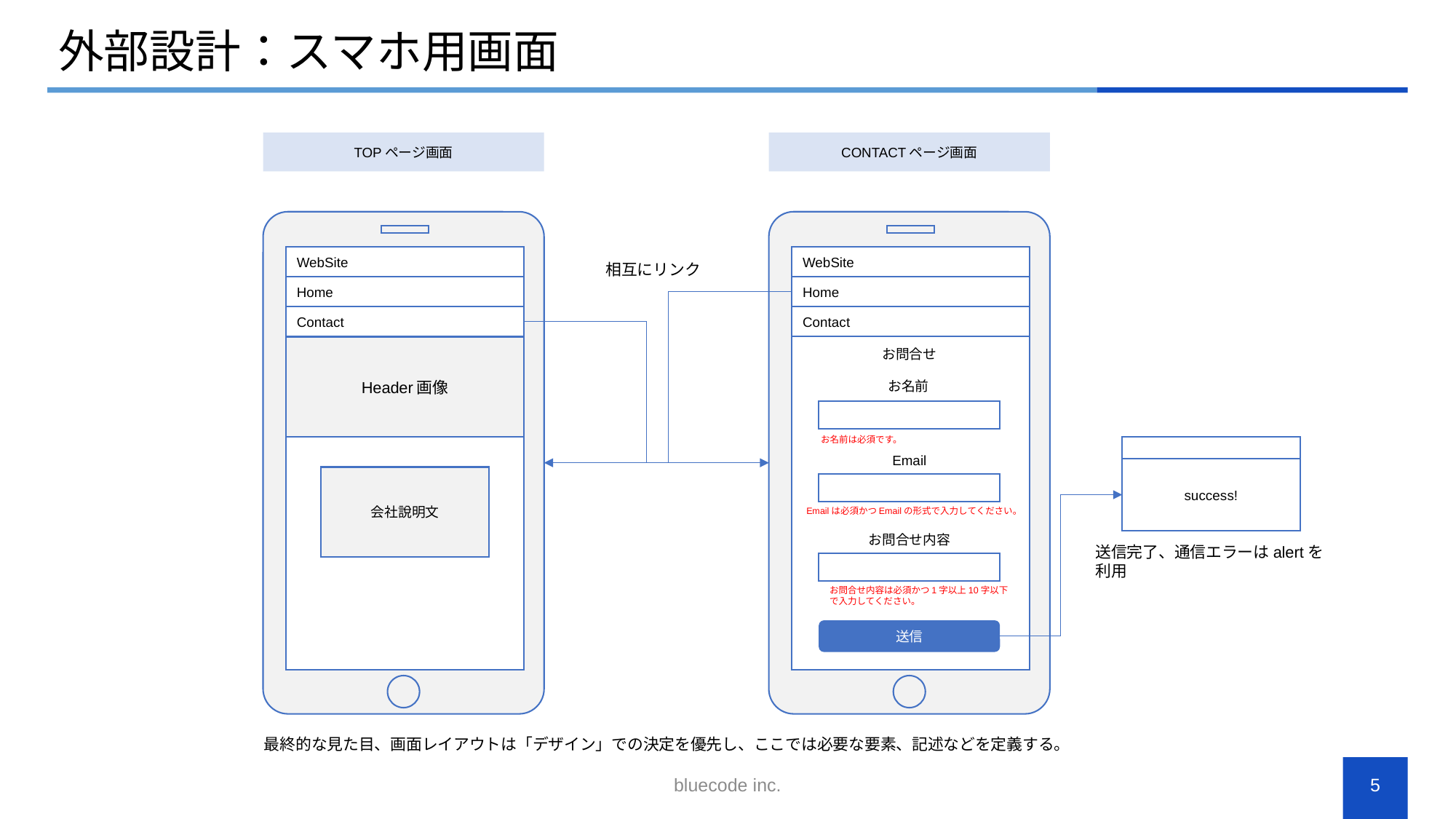

# 外部設計：スマホ用画面
TOPページ画面
CONTACTページ画面

WebSite
WebSite
相互にリンク
Home
Home
Contact
Contact
Header画像
お問合せ
お名前

お名前は必須です。

Email
success!
会社說明文

Emailは必須かつEmailの形式で入力してください。
お問合せ内容
送信完了、通信エラーはalertを利用

お問合せ内容は必須かつ1字以上10字以下で入力してください。
送信

最終的な見た目、画面レイアウトは「デザイン」での決定を優先し、ここでは必要な要素、記述などを定義する。
bluecode inc.
5